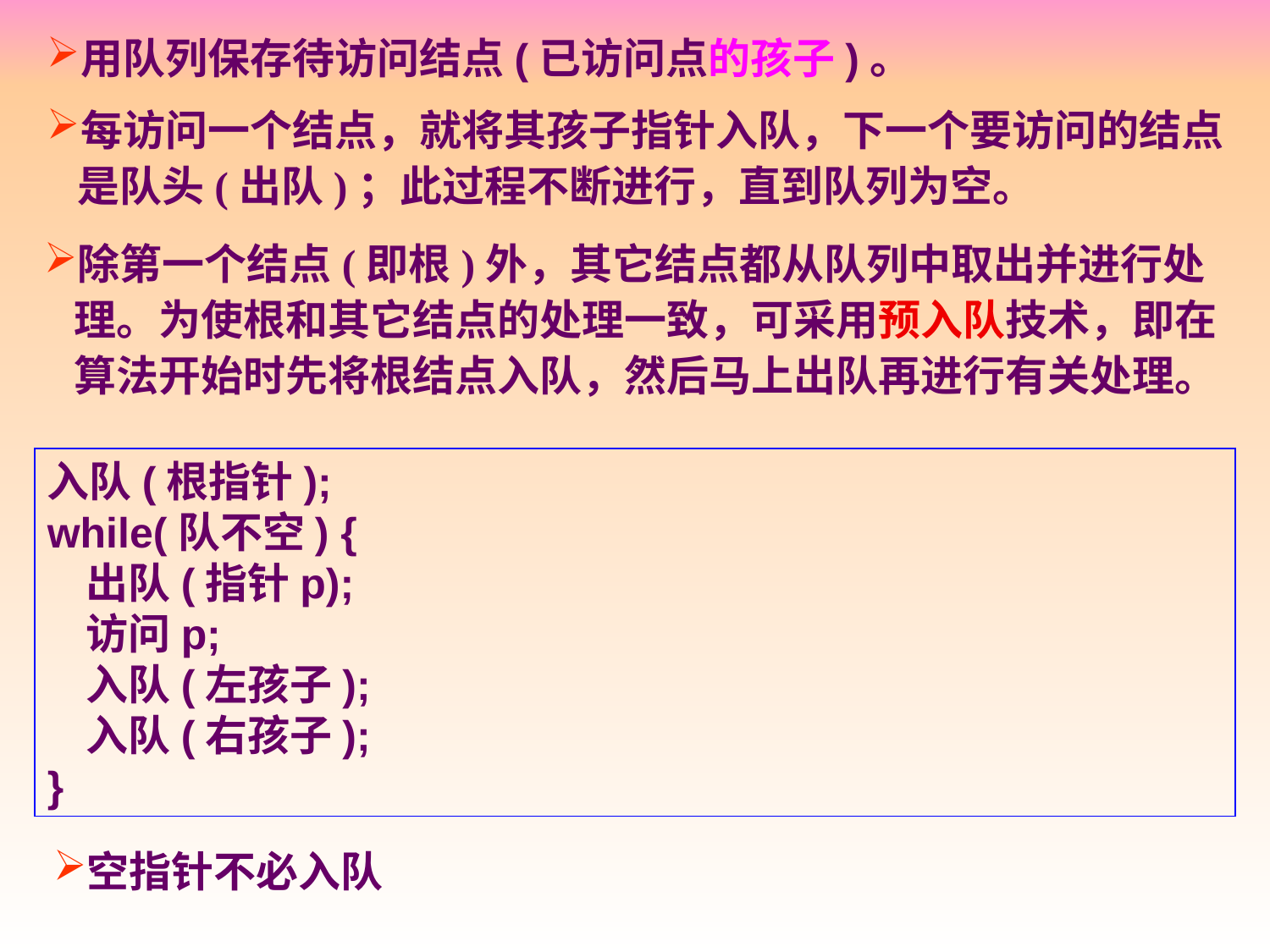

用队列保存待访问结点(已访问点的孩子)。
每访问一个结点，就将其孩子指针入队，下一个要访问的结点是队头(出队)；此过程不断进行，直到队列为空。
除第一个结点(即根)外，其它结点都从队列中取出并进行处理。为使根和其它结点的处理一致，可采用预入队技术，即在算法开始时先将根结点入队，然后马上出队再进行有关处理。
入队(根指针);
while(队不空) {
   出队(指针p);
   访问p;
   入队(左孩子);
   入队(右孩子);
}
空指针不必入队